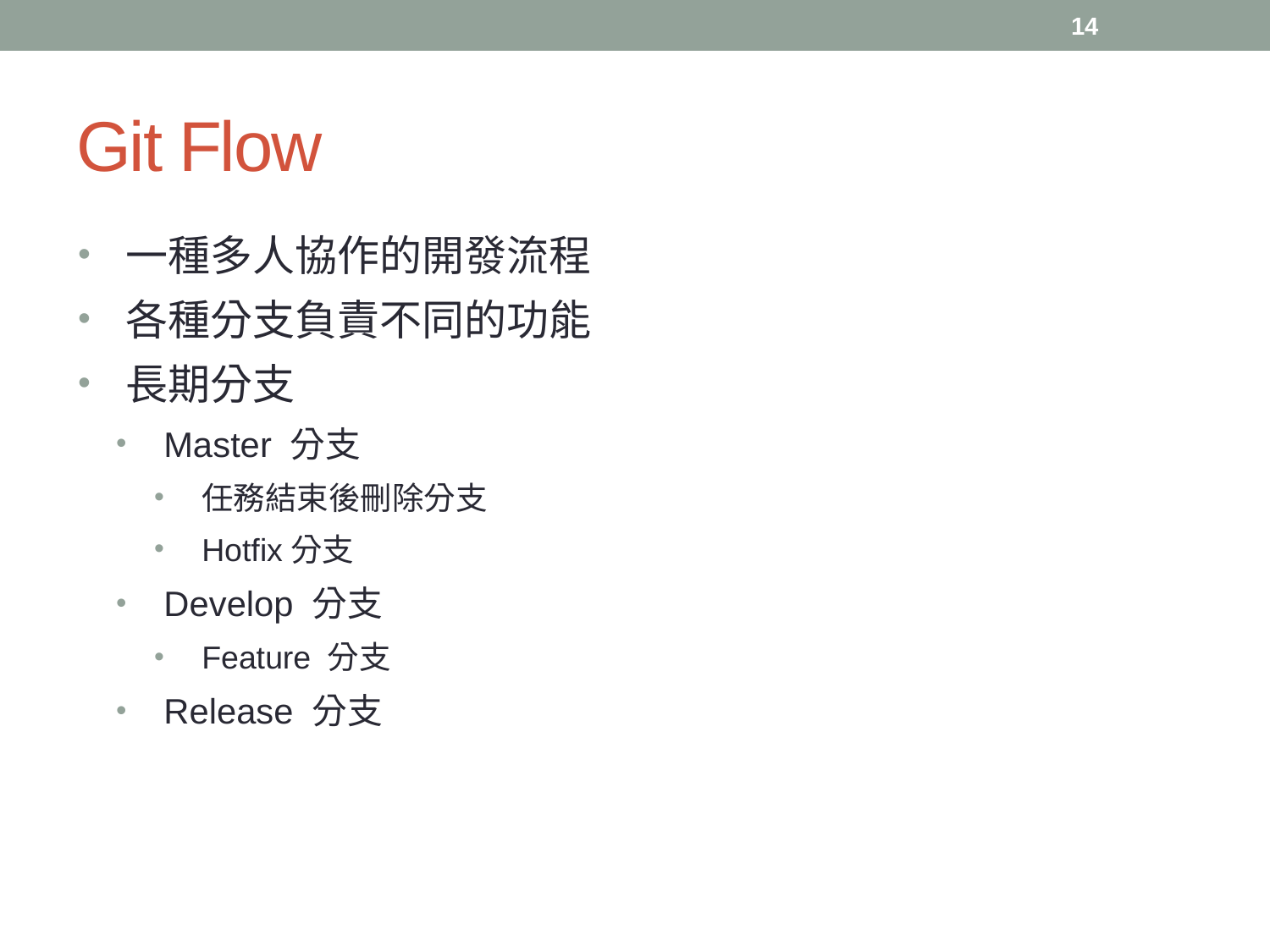

14
# Git Flow
一種多人協作的開發流程
各種分支負責不同的功能
長期分支
Master 分支
任務結束後刪除分支
Hotfix分支
Develop 分支
Feature 分支
Release 分支